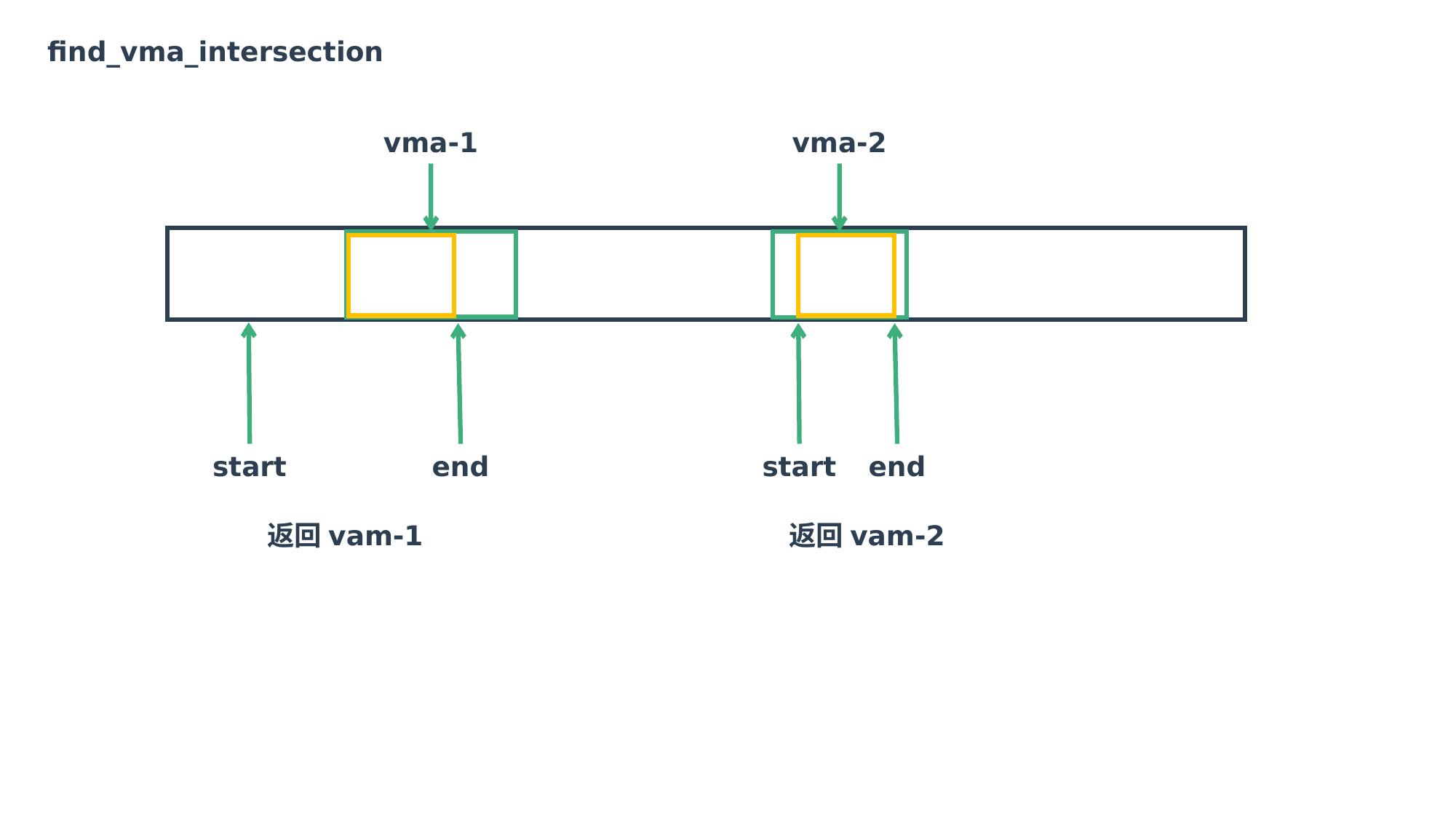

find_vma_intersection
vma-1
vma-2

start
start
end
end
返回vam-1
返回vam-2